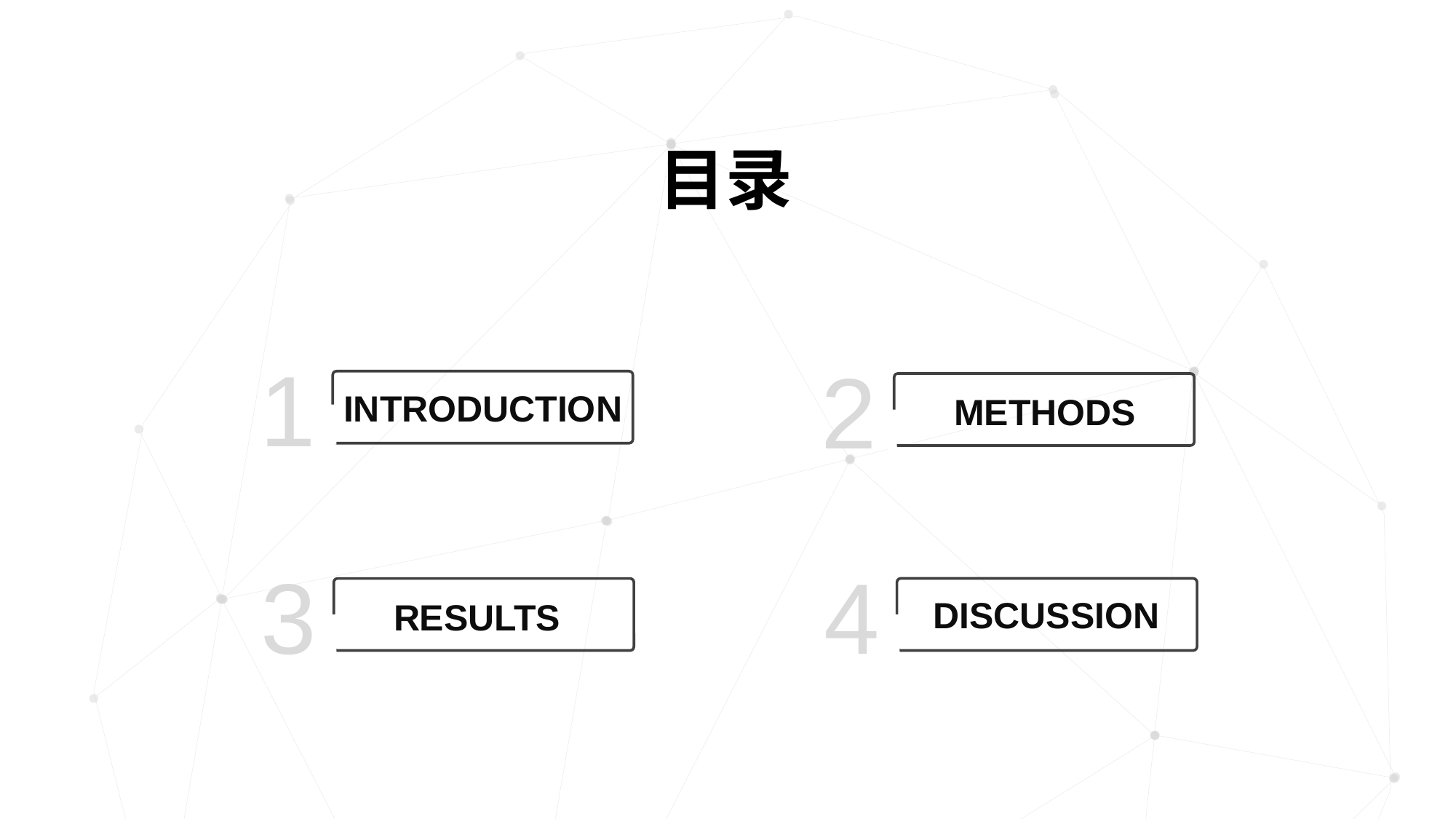

目录
1

INTRODUCTION

2

METHODS

4

DISCUSSION

3

RESULTS